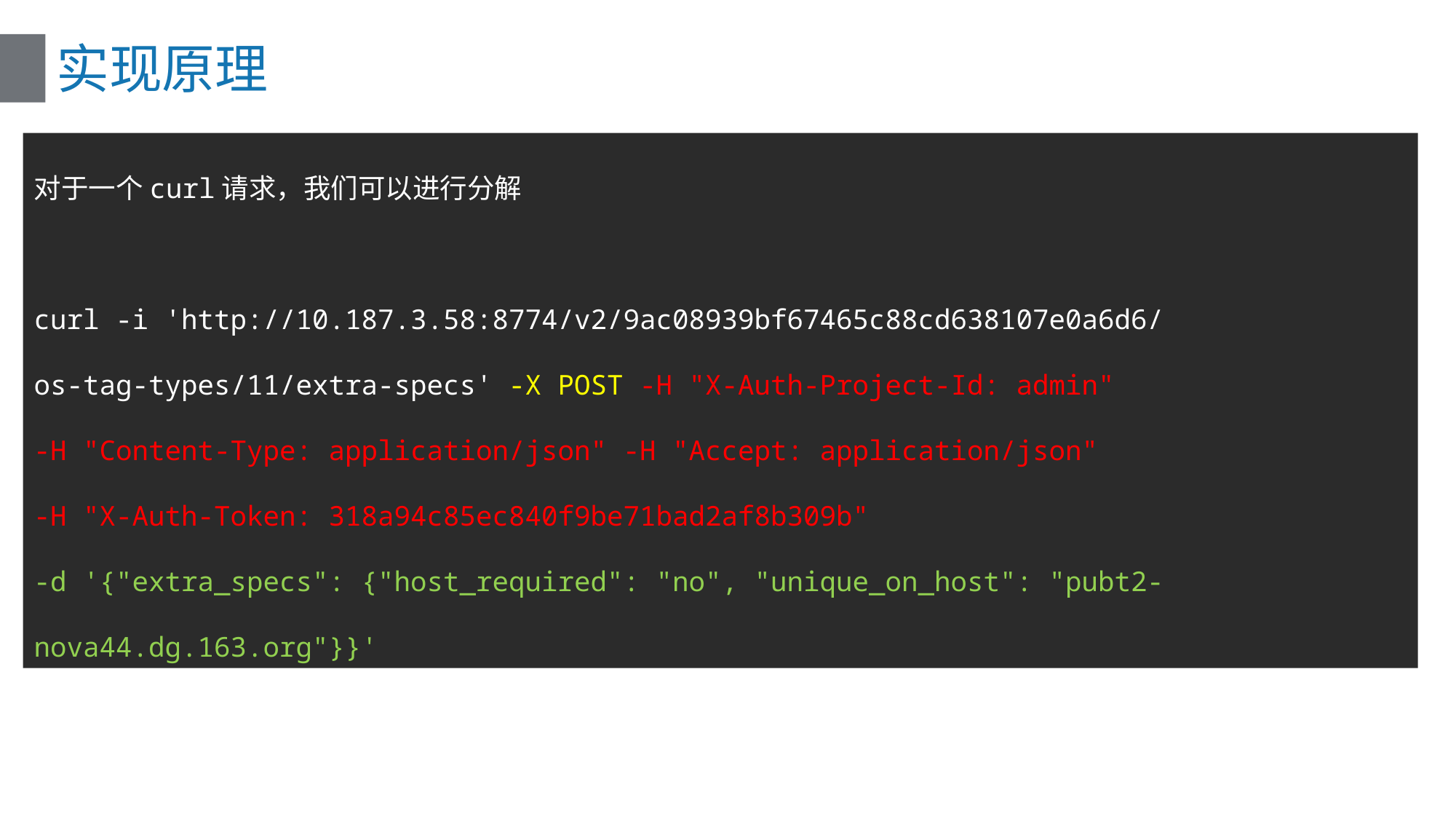

# 实现原理
对于一个curl请求，我们可以进行分解

curl -i 'http://10.187.3.58:8774/v2/9ac08939bf67465c88cd638107e0a6d6/
os-tag-types/11/extra-specs' -X POST -H "X-Auth-Project-Id: admin"
-H "Content-Type: application/json" -H "Accept: application/json"
-H "X-Auth-Token: 318a94c85ec840f9be71bad2af8b309b"
-d '{"extra_specs": {"host_required": "no", "unique_on_host": "pubt2-nova44.dg.163.org"}}'